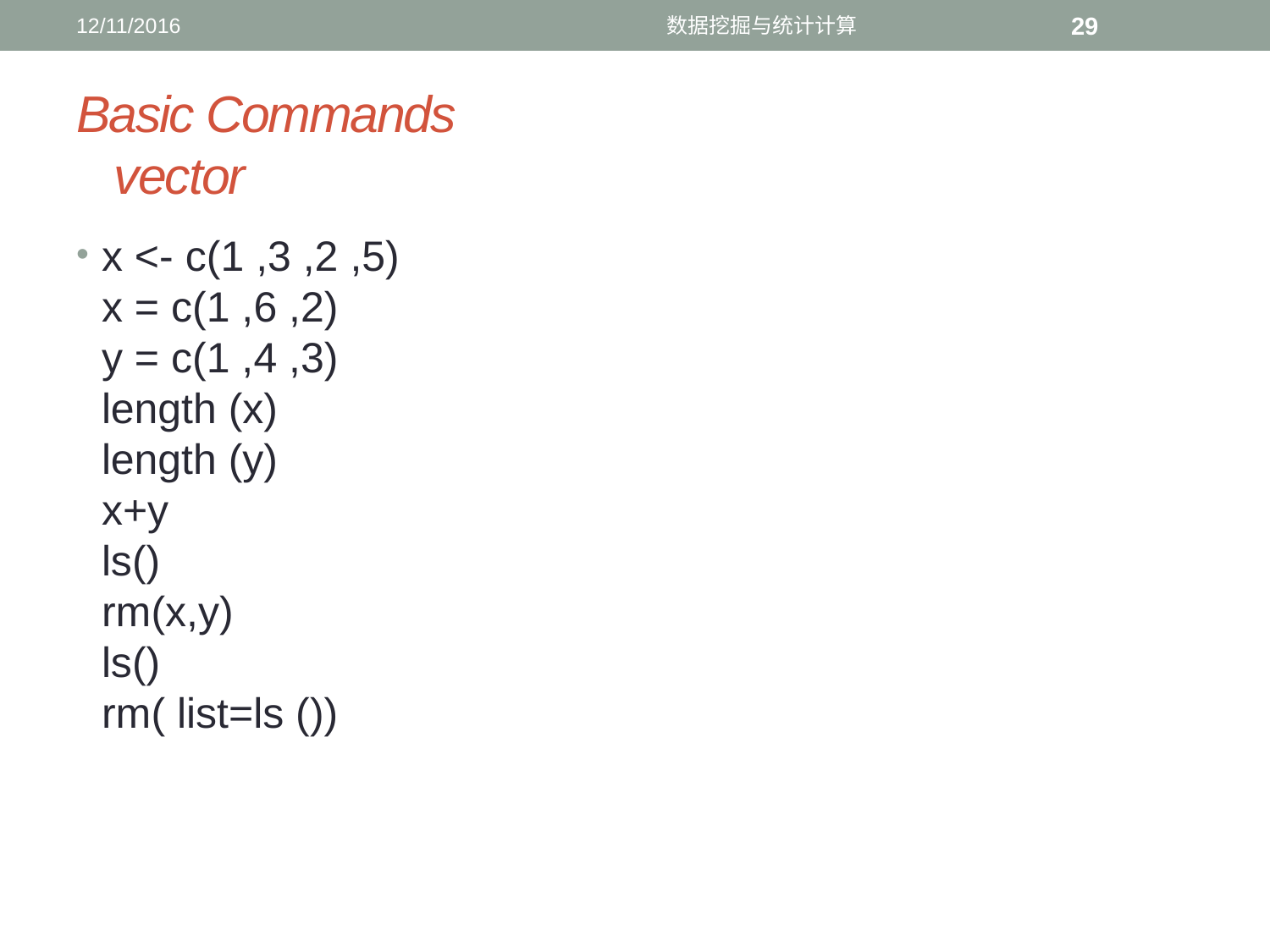

12/11/2016
数据挖掘与统计计算
29
# Basic Commands vector
x <- c(1 ,3 ,2 ,5)
x = c(1 ,6 ,2)
y = c(1 ,4 ,3)
length (x)
length (y)
x+y
ls()
rm(x,y)
ls()
rm( list=ls ())